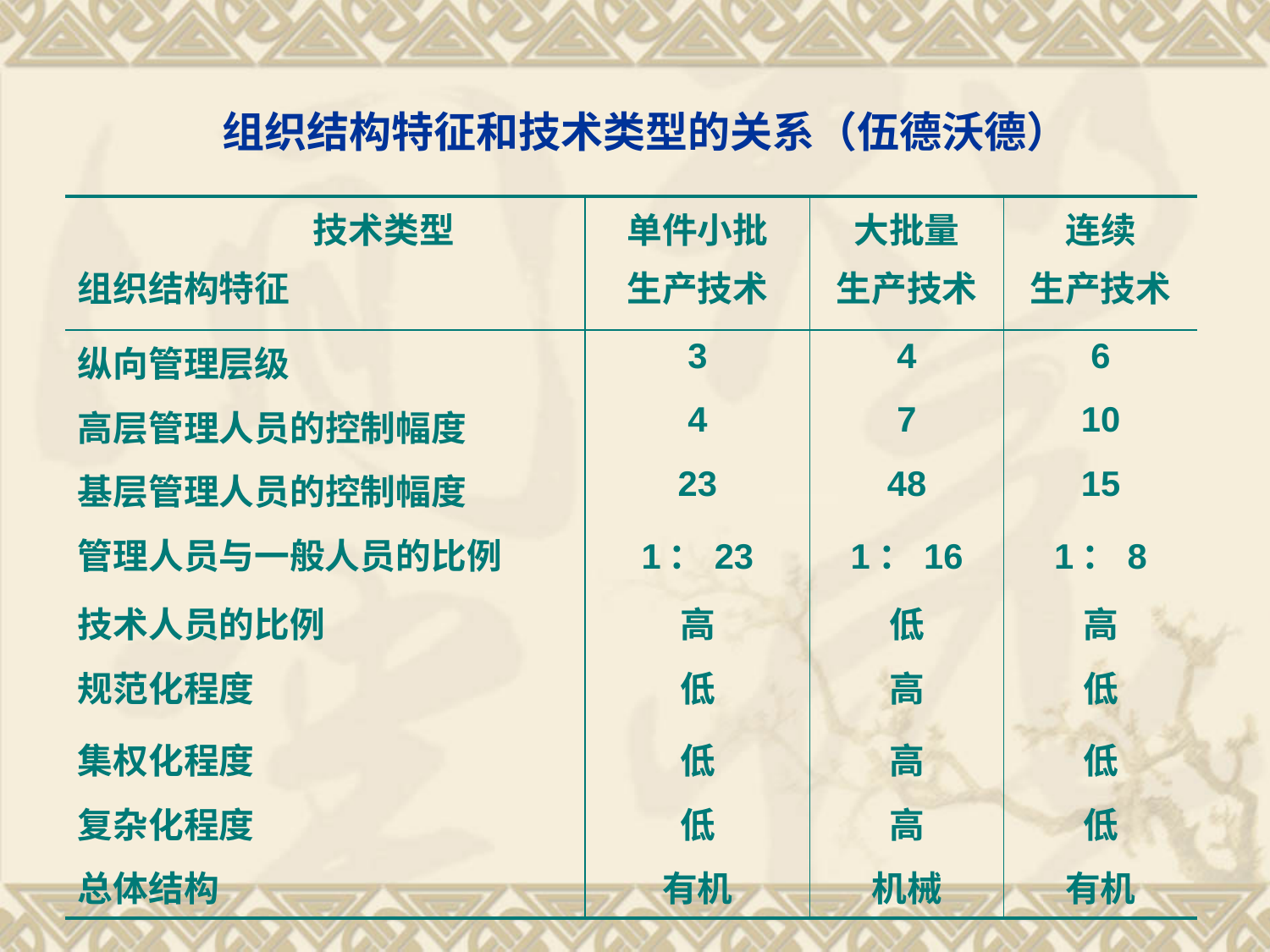

# 组织结构特征和技术类型的关系（伍德沃德）
| 技术类型 组织结构特征 | 单件小批 生产技术 | 大批量 生产技术 | 连续 生产技术 |
| --- | --- | --- | --- |
| 纵向管理层级 | 3 | 4 | 6 |
| 高层管理人员的控制幅度 | 4 | 7 | 10 |
| 基层管理人员的控制幅度 | 23 | 48 | 15 |
| 管理人员与一般人员的比例 | 1：23 | 1：16 | 1：8 |
| 技术人员的比例 | 高 | 低 | 高 |
| 规范化程度 | 低 | 高 | 低 |
| 集权化程度 | 低 | 高 | 低 |
| 复杂化程度 | 低 | 高 | 低 |
| 总体结构 | 有机 | 机械 | 有机 |